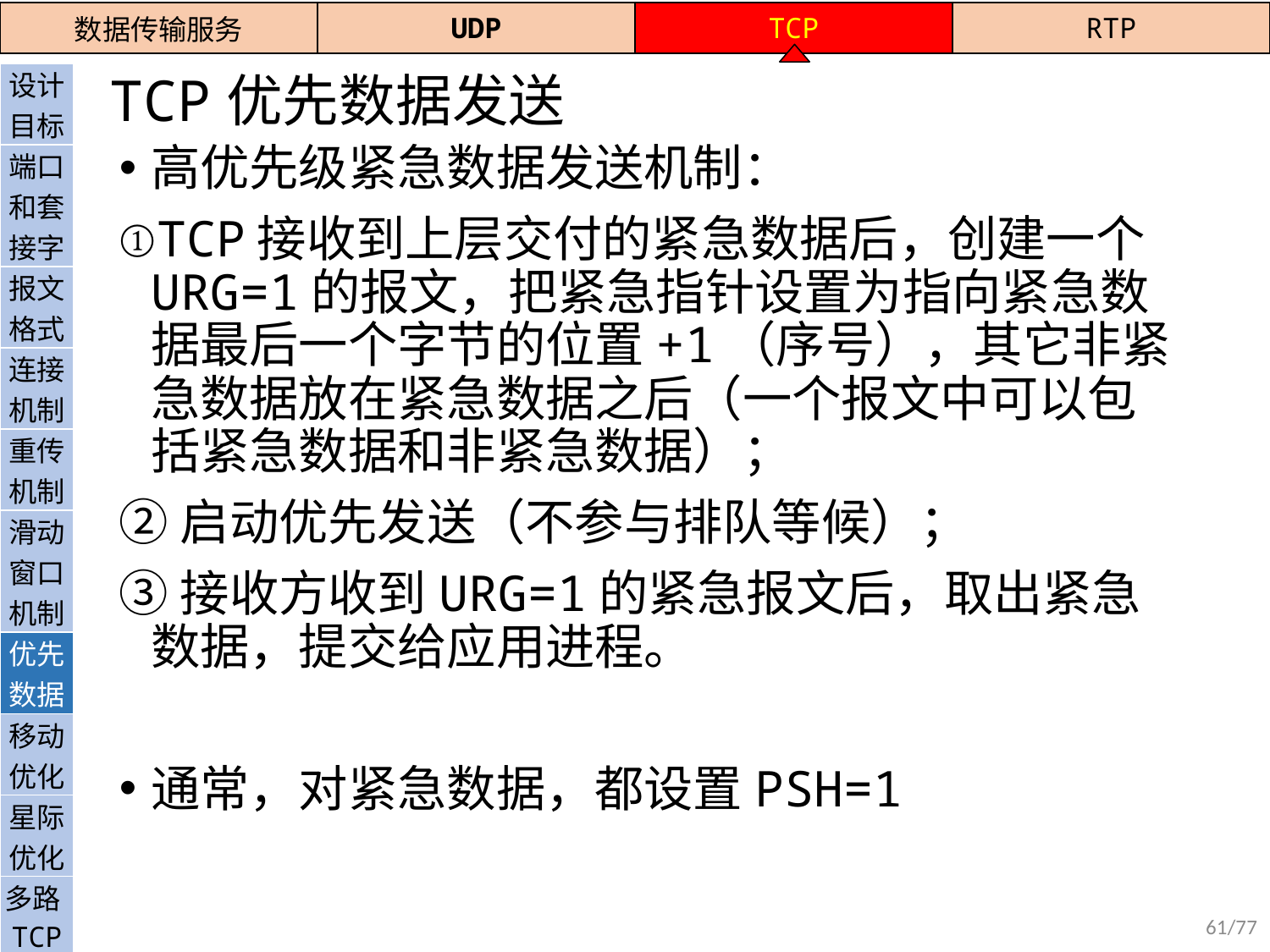

| 数据传输服务 | UDP | TCP | RTP |
| --- | --- | --- | --- |
# TCP优先数据发送

| 设计目标 |
| --- |
| 端口和套接字 |
| 报文格式 |
| 连接机制 |
| 重传机制 |
| 滑动窗口机制 |
| 优先数据 |
| 移动优化 |
| 星际优化 |
| 多路TCP |
| QUIC |
高优先级紧急数据发送机制：
①TCP接收到上层交付的紧急数据后，创建一个URG=1的报文，把紧急指针设置为指向紧急数据最后一个字节的位置+1（序号），其它非紧急数据放在紧急数据之后（一个报文中可以包括紧急数据和非紧急数据）；
②启动优先发送（不参与排队等候）；
③接收方收到URG=1的紧急报文后，取出紧急数据，提交给应用进程。

通常，对紧急数据，都设置PSH=1
61/77